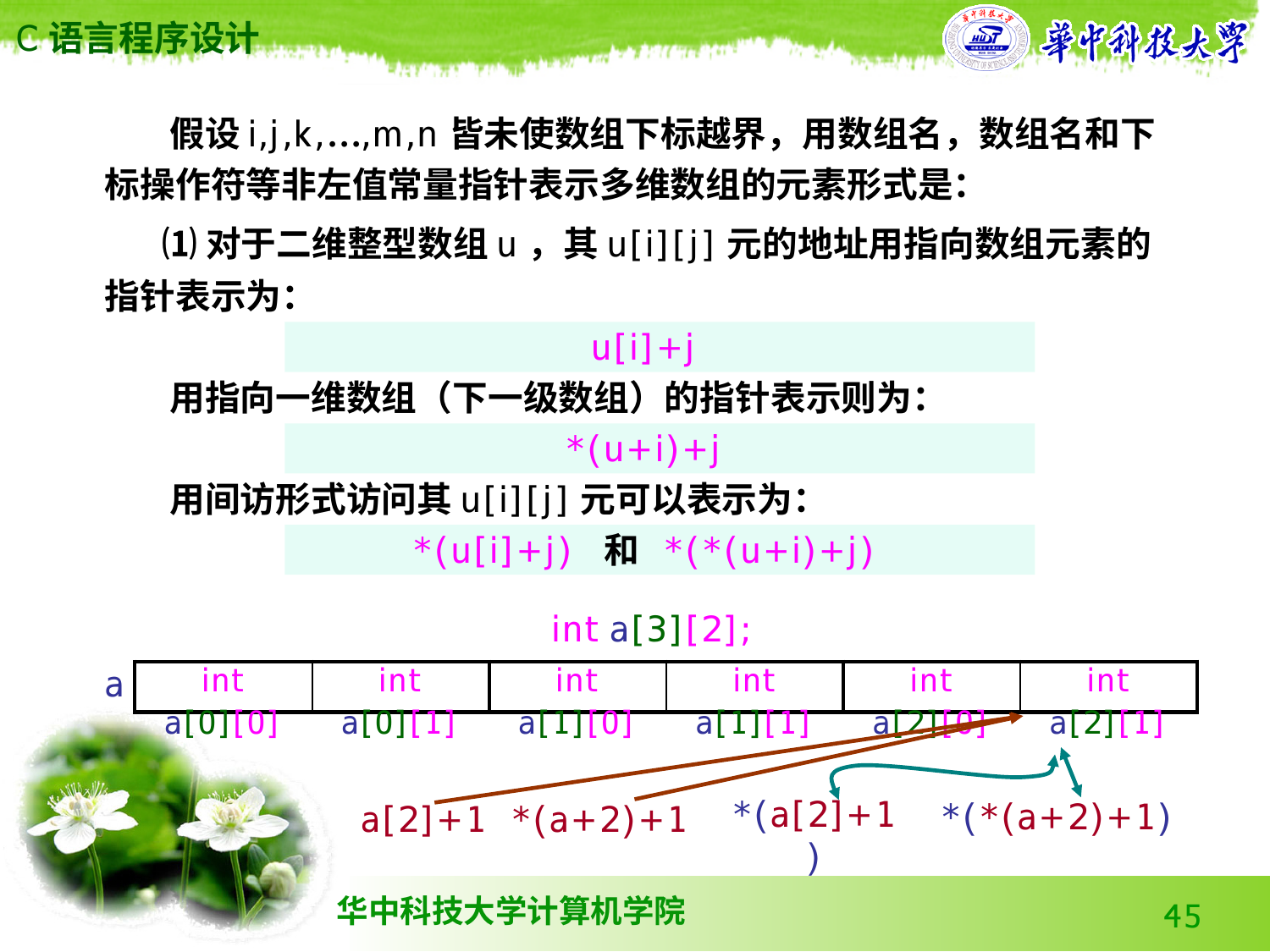

假设i,j,k,…,m,n皆未使数组下标越界，用数组名，数组名和下标操作符等非左值常量指针表示多维数组的元素形式是：
      ⑴对于二维整型数组u，其u[i][j]元的地址用指向数组元素的指针表示为：
u[i]+j
       用指向一维数组（下一级数组）的指针表示则为：
*(u+i)+j
       用间访形式访问其u[i][j]元可以表示为：
*(u[i]+j)  和  *(*(u+i)+j)

 int a[3][2];
a
| int | int | int | int | int | int |
| --- | --- | --- | --- | --- | --- |
| a[0][0] | a[0][1] | a[1][0] | a[1][1] | a[2][0] | a[2][1] |
| --- | --- | --- | --- | --- | --- |

a[2]+1
*(a+2)+1

*(a[2]+1)
*(*(a+2)+1)
45